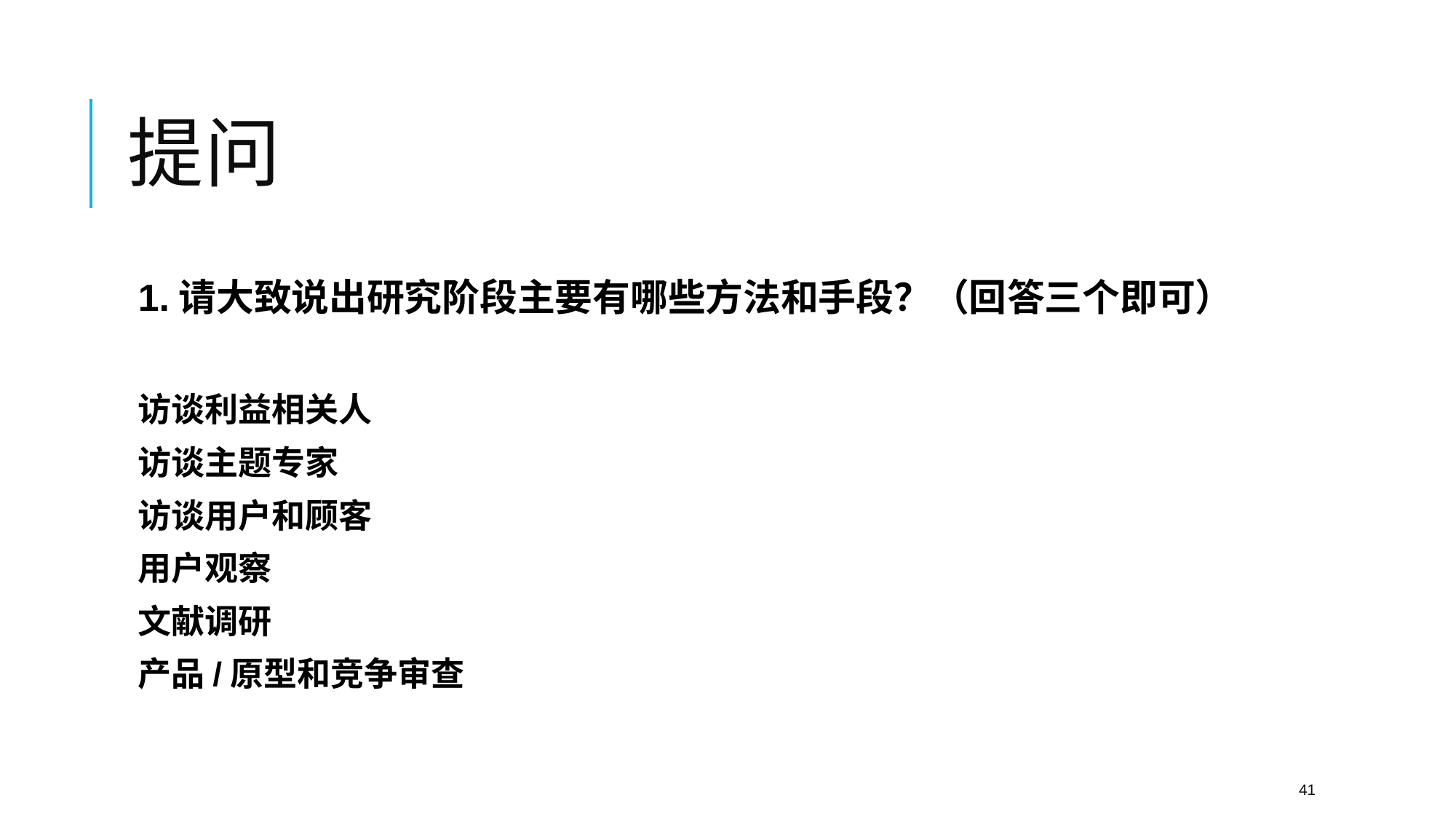

41
# 提问
1.请大致说出研究阶段主要有哪些方法和手段？（回答三个即可）

访谈利益相关人
访谈主题专家
访谈用户和顾客
用户观察
文献调研
产品/原型和竞争审查